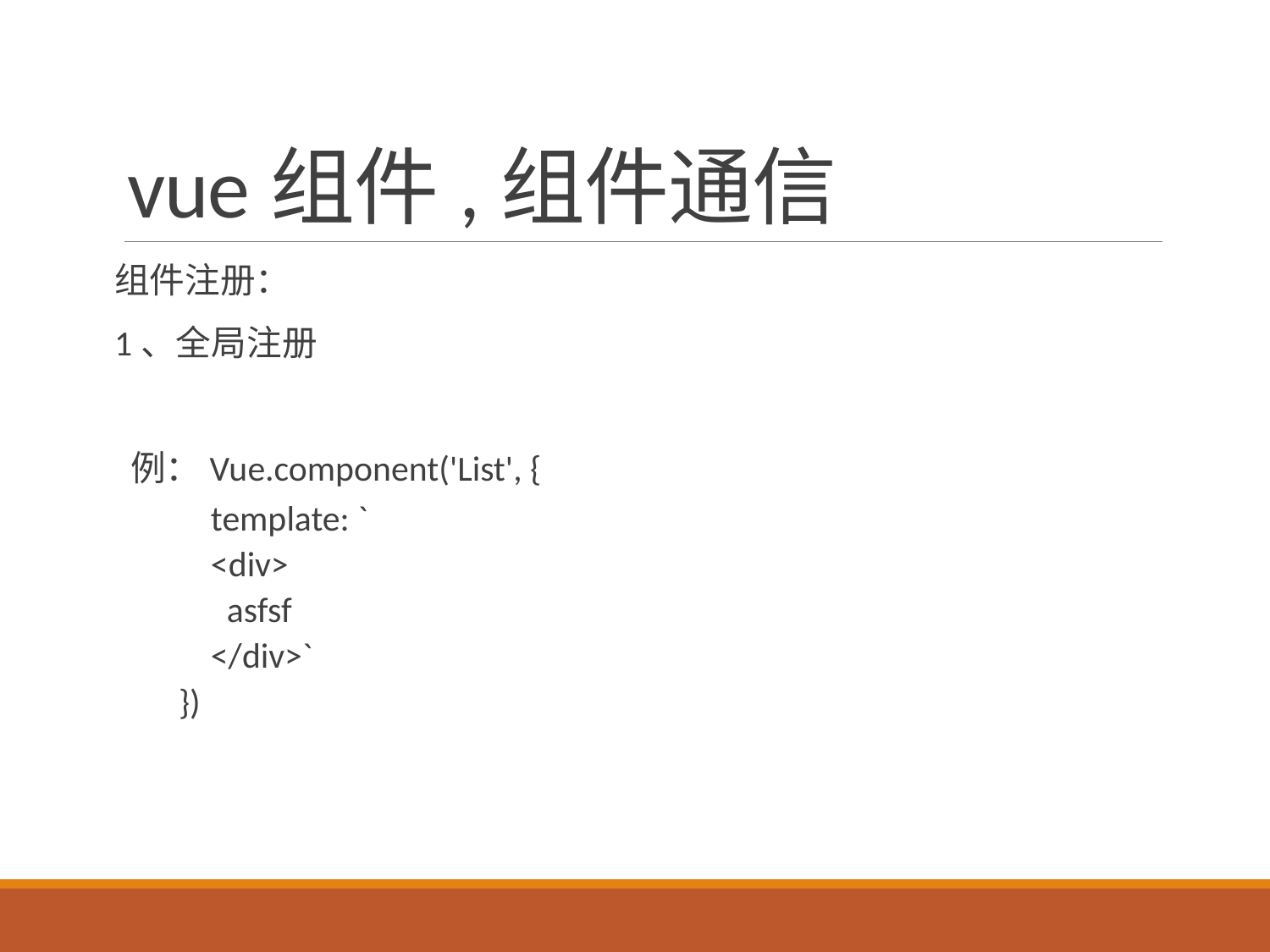

# vue组件,组件通信
组件注册：
1、全局注册

 例：Vue.component('List', {
            template: `
            <div>
              asfsf
            </div>`
        })